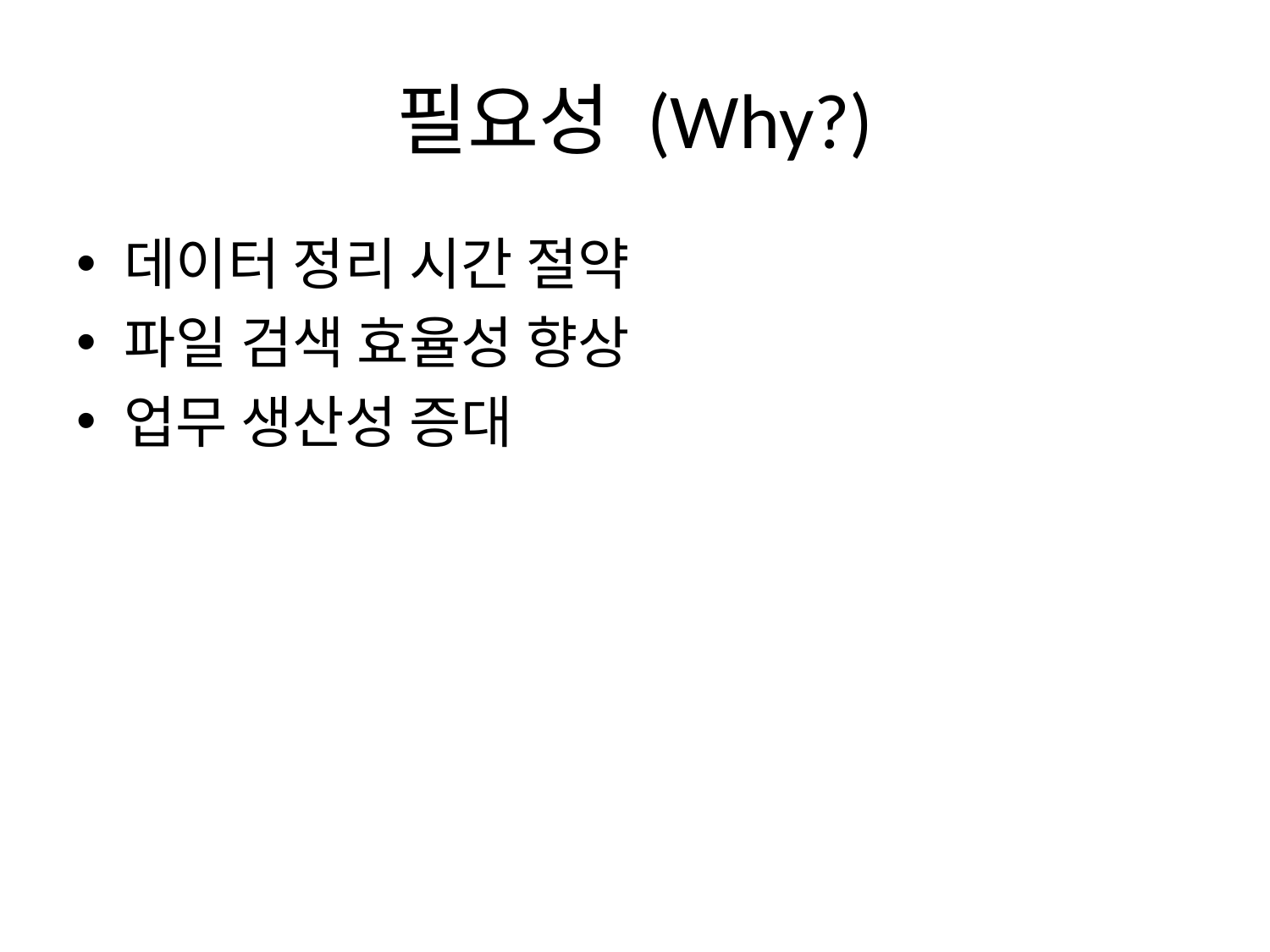

# 필요성 (Why?)
데이터 정리 시간 절약
파일 검색 효율성 향상
업무 생산성 증대